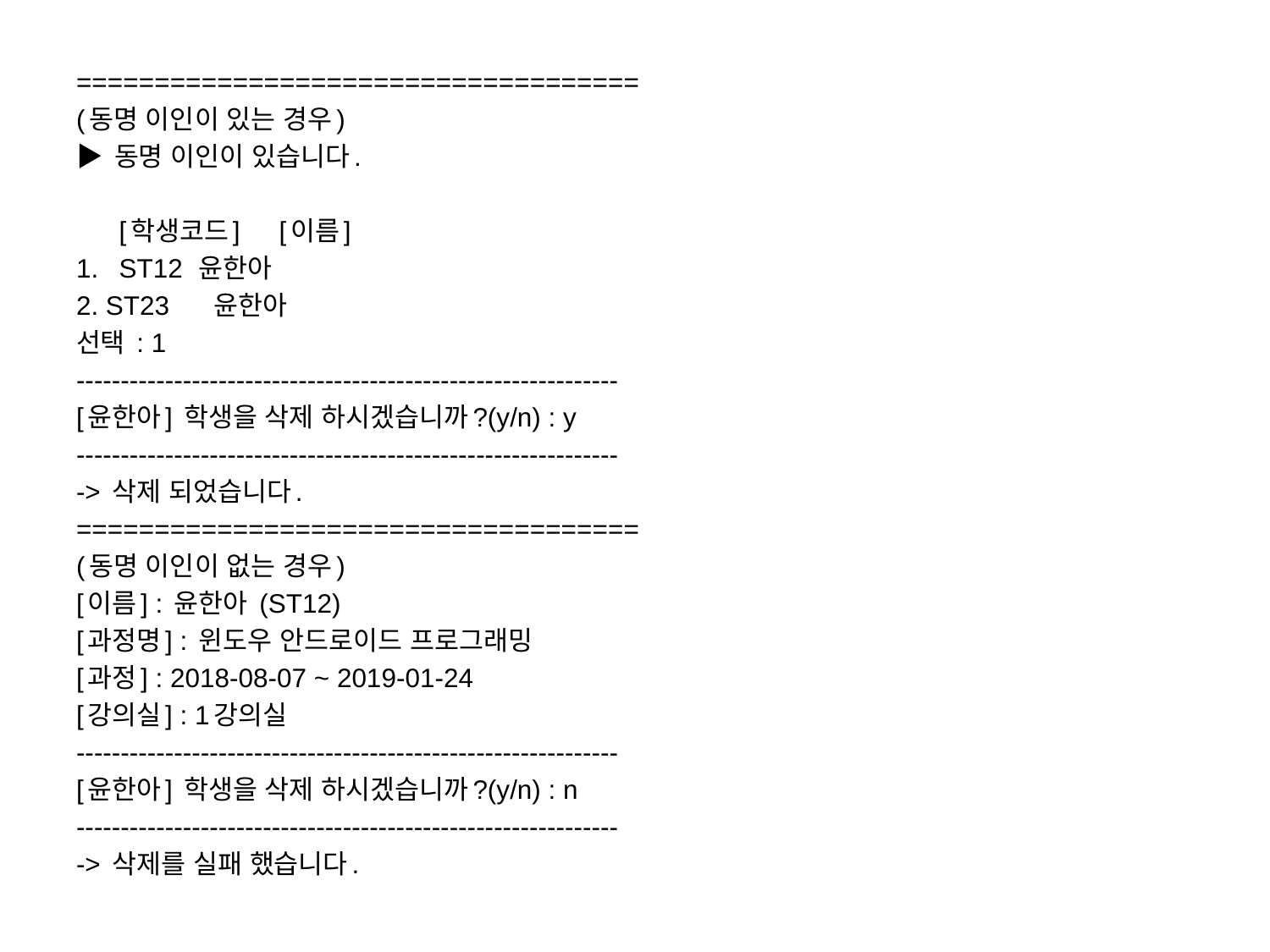

====================================
(동명 이인이 있는 경우)
▶ 동명 이인이 있습니다.

	[학생코드] 	[이름]
1.	ST12		윤한아
2. ST23		윤한아
선택 : 1
-------------------------------------------------------------
[윤한아] 학생을 삭제 하시겠습니까?(y/n) : y
-------------------------------------------------------------
-> 삭제 되었습니다.
====================================
(동명 이인이 없는 경우)
[이름] : 윤한아 (ST12)
[과정명] : 윈도우 안드로이드 프로그래밍
[과정] : 2018-08-07 ~ 2019-01-24
[강의실] : 1강의실
-------------------------------------------------------------
[윤한아] 학생을 삭제 하시겠습니까?(y/n) : n
-------------------------------------------------------------
-> 삭제를 실패 했습니다.